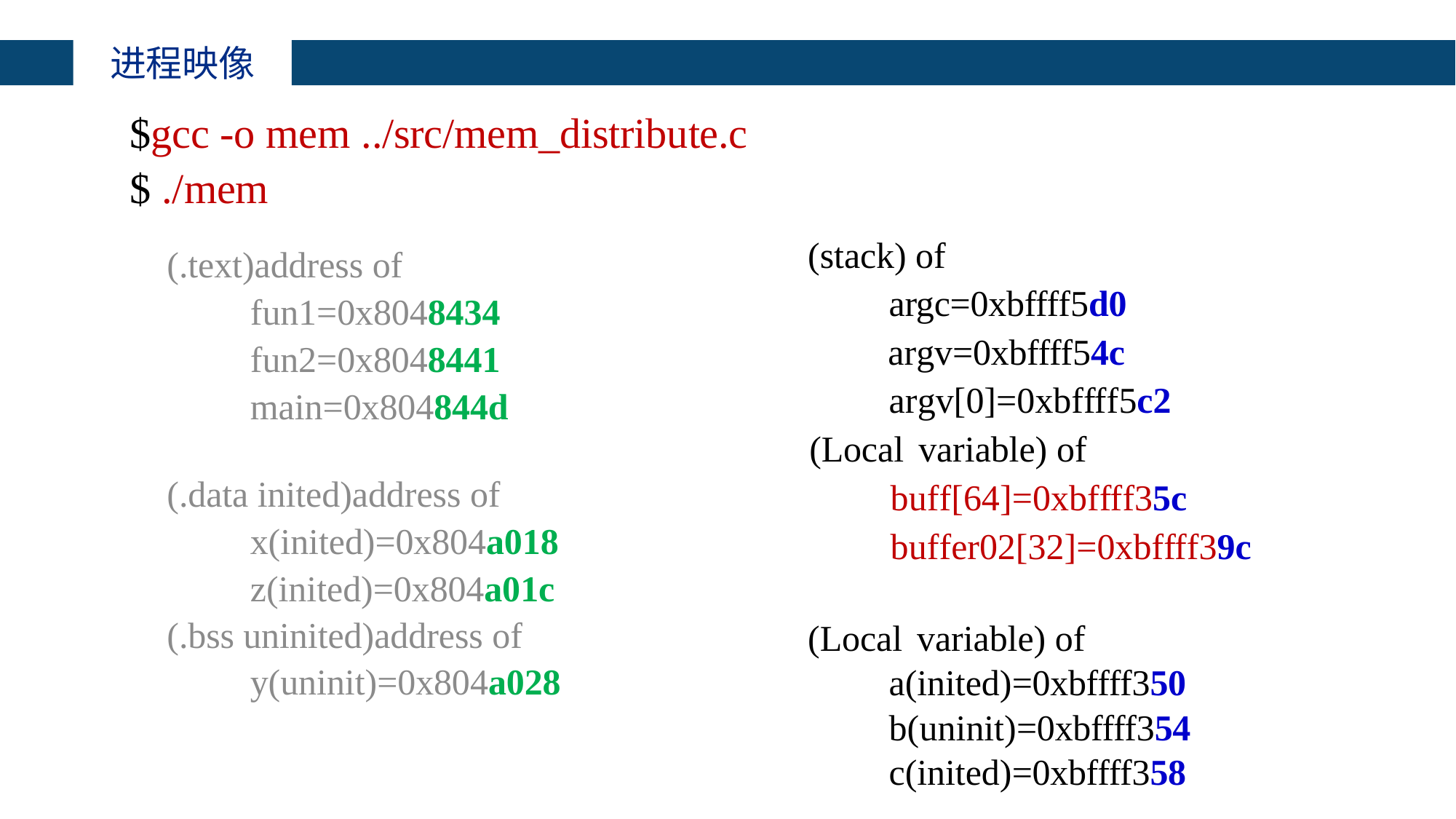

进程映像

# $gcc -o mem ../src/mem_distribute.c
$ ./mem
(.text)address of
fun1=0x8048434  fun2=0x8048441
main=0x804844d

(.data inited)address of
x(inited)=0x804a018  z(inited)=0x804a01c
(.bss uninited)address of
y(uninit)=0x804a028
(stack) of
         argc=0xbffff5d0
         argv=0xbffff54c
         argv[0]=0xbffff5c2
(Local	variable) of
         buff[64]=0xbffff35c
         buffer02[32]=0xbffff39c
(Local	variable) of
         a(inited)=0xbffff350
         b(uninit)=0xbffff354
         c(inited)=0xbffff358